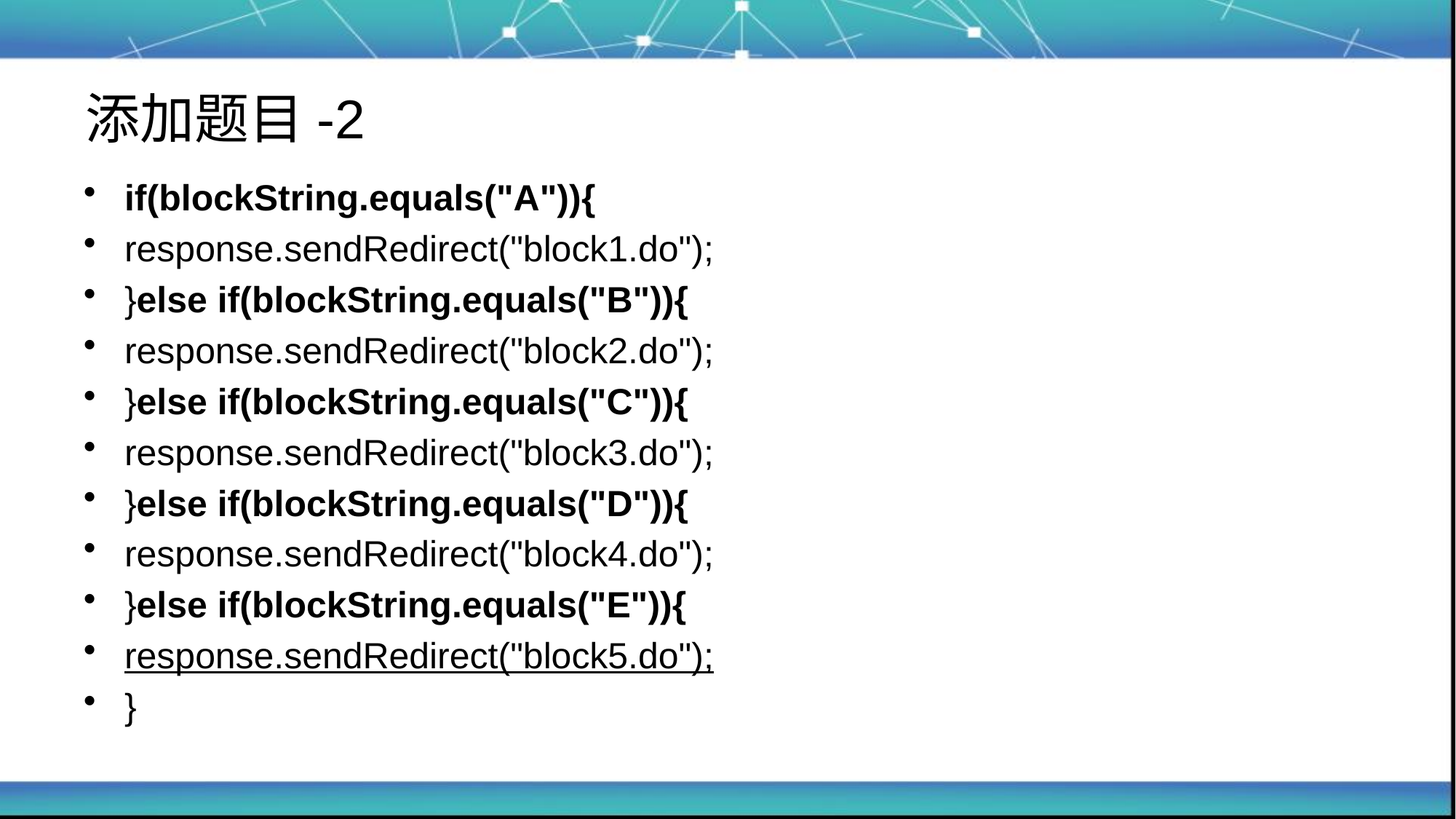

# 添加题目-2
if(blockString.equals("A")){
response.sendRedirect("block1.do");
}else if(blockString.equals("B")){
response.sendRedirect("block2.do");
}else if(blockString.equals("C")){
response.sendRedirect("block3.do");
}else if(blockString.equals("D")){
response.sendRedirect("block4.do");
}else if(blockString.equals("E")){
response.sendRedirect("block5.do");
}